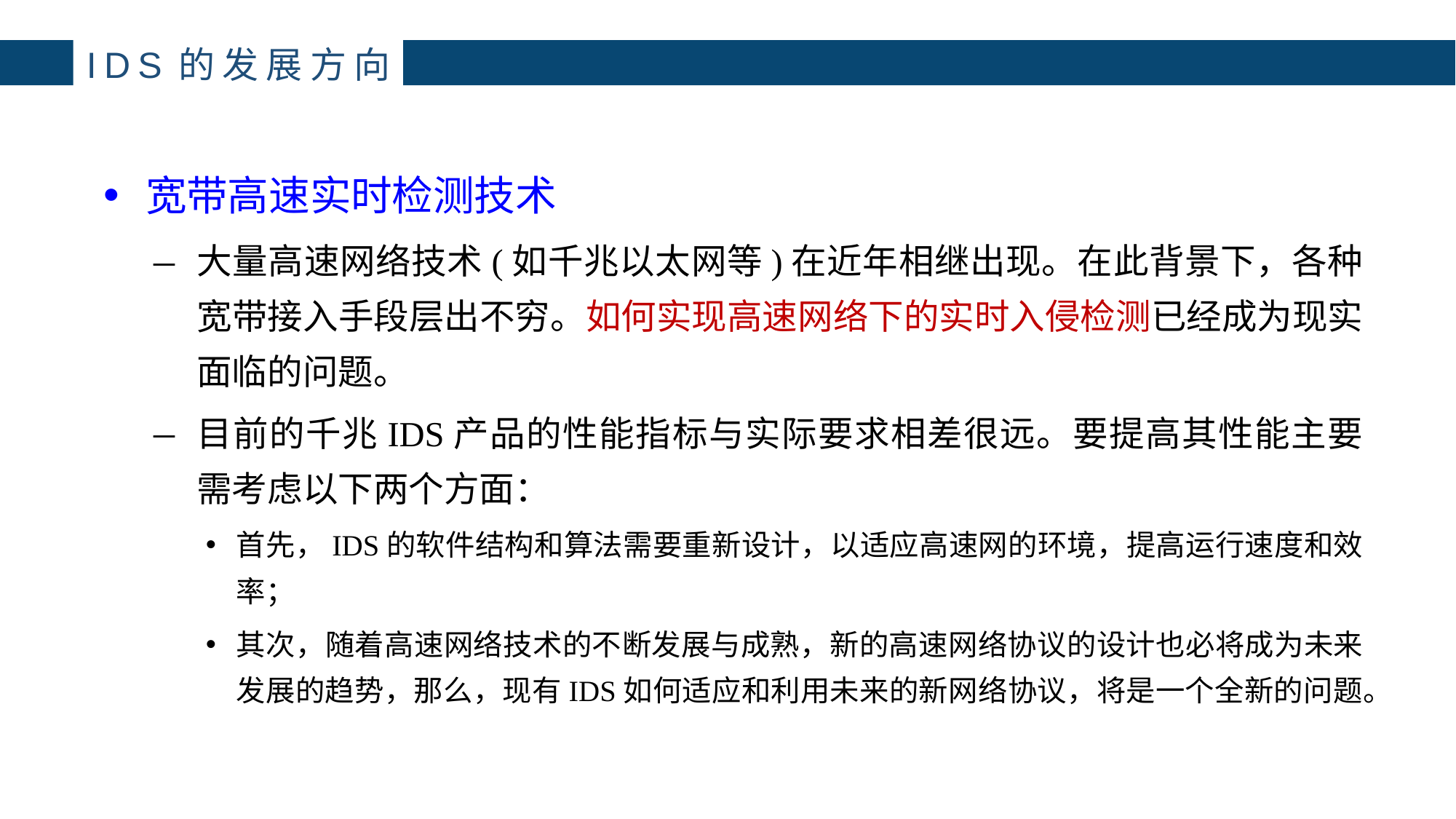

# IDS的发展方向
宽带高速实时检测技术
大量高速网络技术(如千兆以太网等)在近年相继出现。在此背景下，各种宽带接入手段层出不穷。如何实现高速网络下的实时入侵检测已经成为现实面临的问题。
目前的千兆IDS产品的性能指标与实际要求相差很远。要提高其性能主要需考虑以下两个方面：
首先，IDS的软件结构和算法需要重新设计，以适应高速网的环境，提高运行速度和效率；
其次，随着高速网络技术的不断发展与成熟，新的高速网络协议的设计也必将成为未来发展的趋势，那么，现有IDS如何适应和利用未来的新网络协议，将是一个全新的问题。